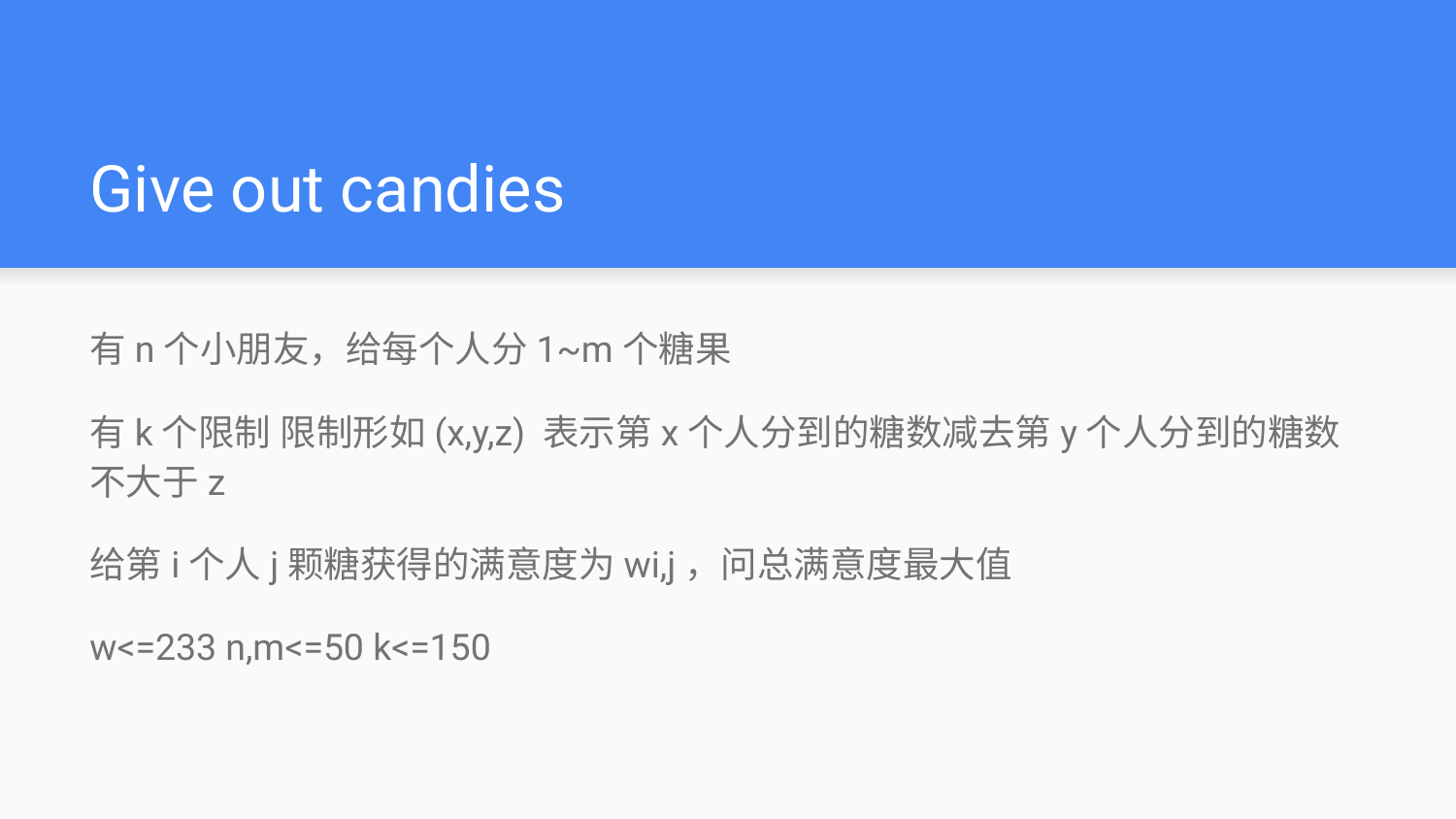

# Give out candies
有n个小朋友，给每个人分1~m个糖果
有k个限制 限制形如(x,y,z) 表示第x个人分到的糖数减去第y个人分到的糖数不大于z
给第i个人j颗糖获得的满意度为wi,j，问总满意度最大值
w<=233 n,m<=50 k<=150